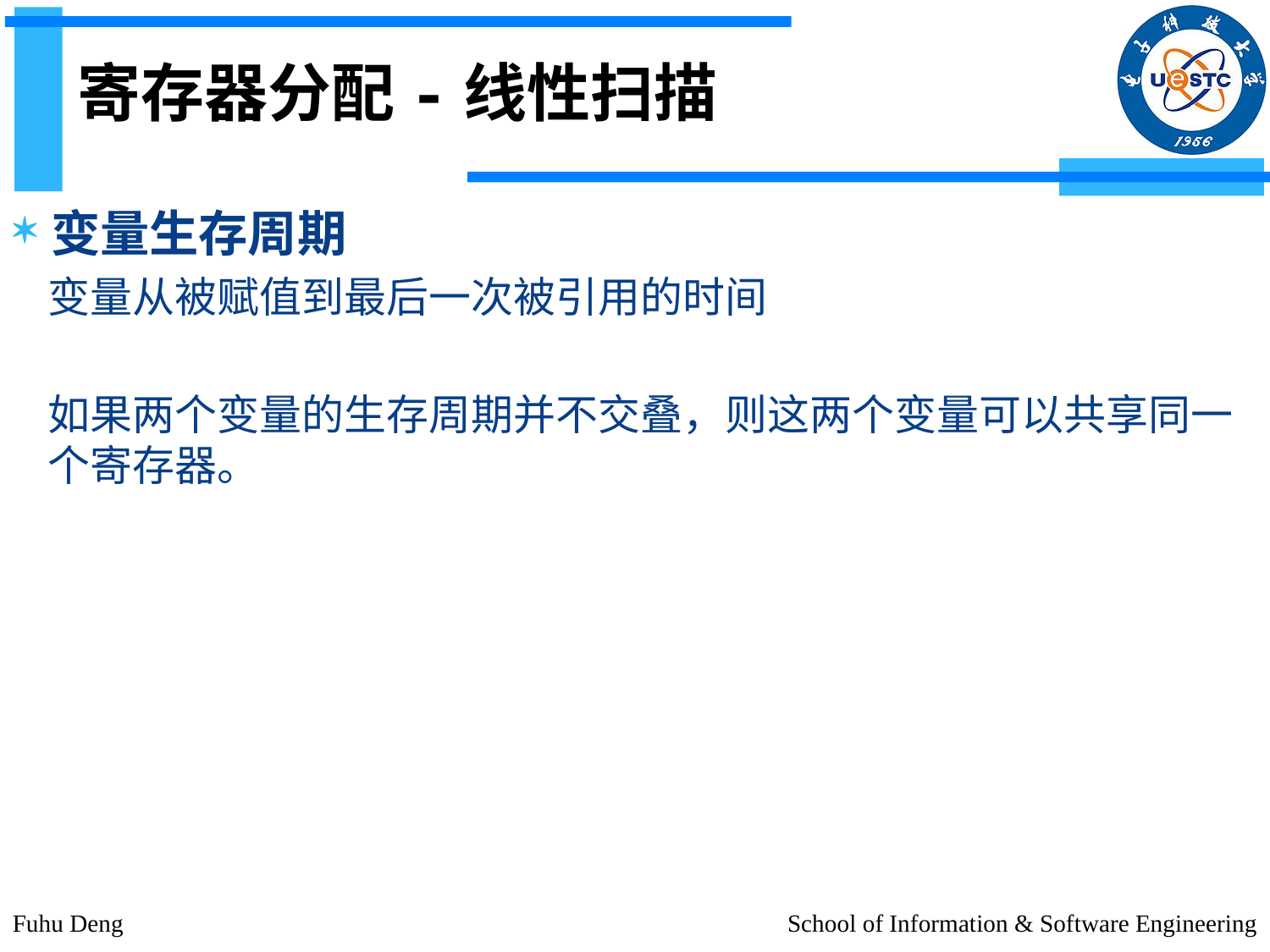

# 寄存器分配-线性扫描
变量生存周期
变量从被赋值到最后一次被引用的时间

如果两个变量的生存周期并不交叠，则这两个变量可以共享同一个寄存器。
Fuhu Deng
72
School of Information & Software Engineering